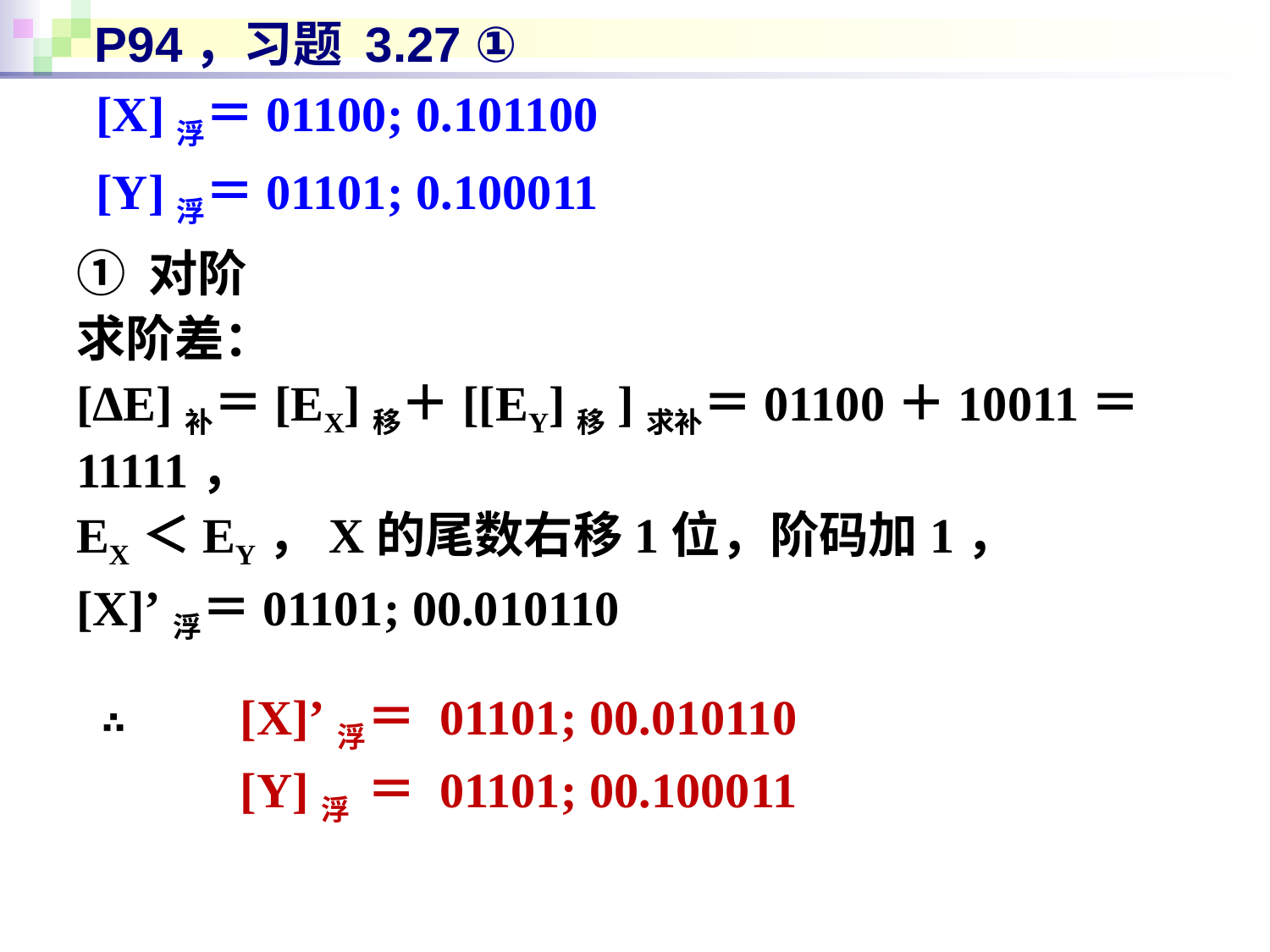

# P94，习题 3.27 ①
[X]浮＝01100; 0.101100
[Y]浮＝01101; 0.100011
① 对阶
求阶差：
[ΔE]补＝[EX]移＋[[EY]移]求补＝01100＋10011＝11111，
EX＜EY，X的尾数右移1位，阶码加1，
[X]’浮＝01101; 00.010110
  ∴	[X]’浮	＝ 01101; 00.010110
		[Y]浮	＝ 01101; 00.100011
41